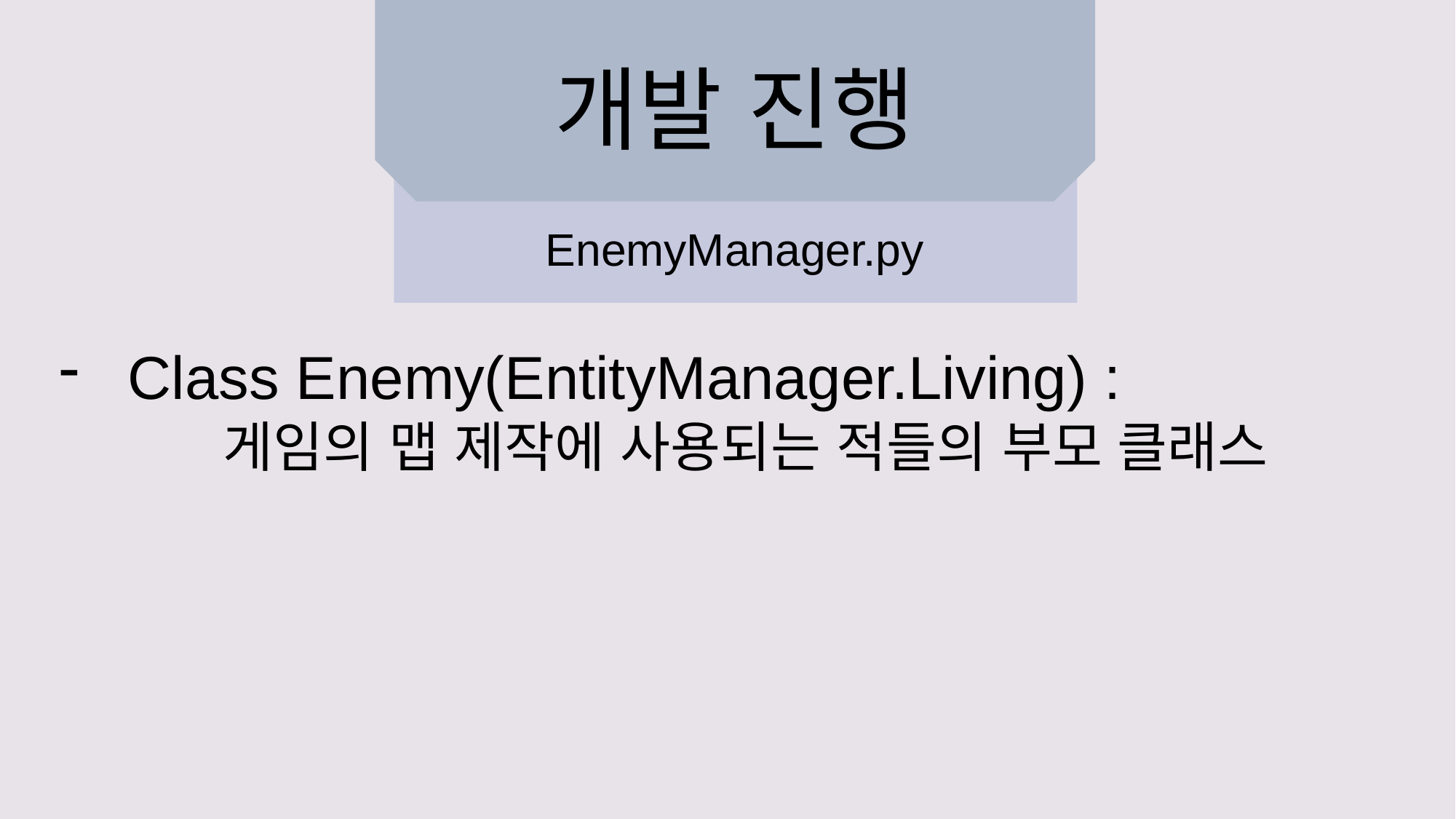

# 개발 진행

EnemyManager.py
Class Enemy(EntityManager.Living) :
	게임의 맵 제작에 사용되는 적들의 부모 클래스